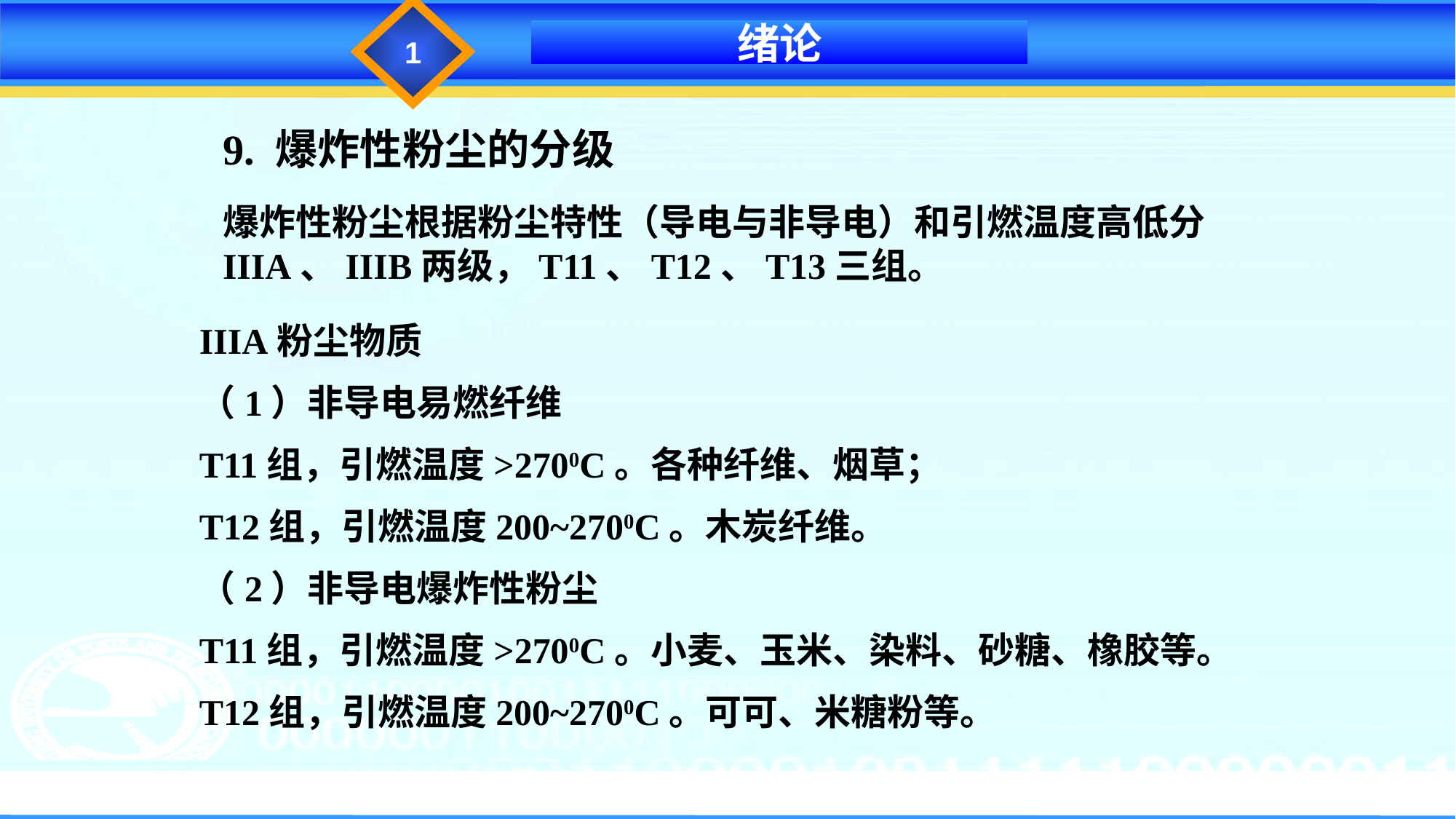

1
绪论
9. 爆炸性粉尘的分级
爆炸性粉尘根据粉尘特性（导电与非导电）和引燃温度高低分IIIA、IIIB两级，T11、T12、T13三组。
IIIA粉尘物质
（1）非导电易燃纤维
T11组，引燃温度>2700C。各种纤维、烟草；
T12组，引燃温度200~2700C。木炭纤维。
（2）非导电爆炸性粉尘
T11组，引燃温度>2700C。小麦、玉米、染料、砂糖、橡胶等。
T12组，引燃温度200~2700C。可可、米糖粉等。